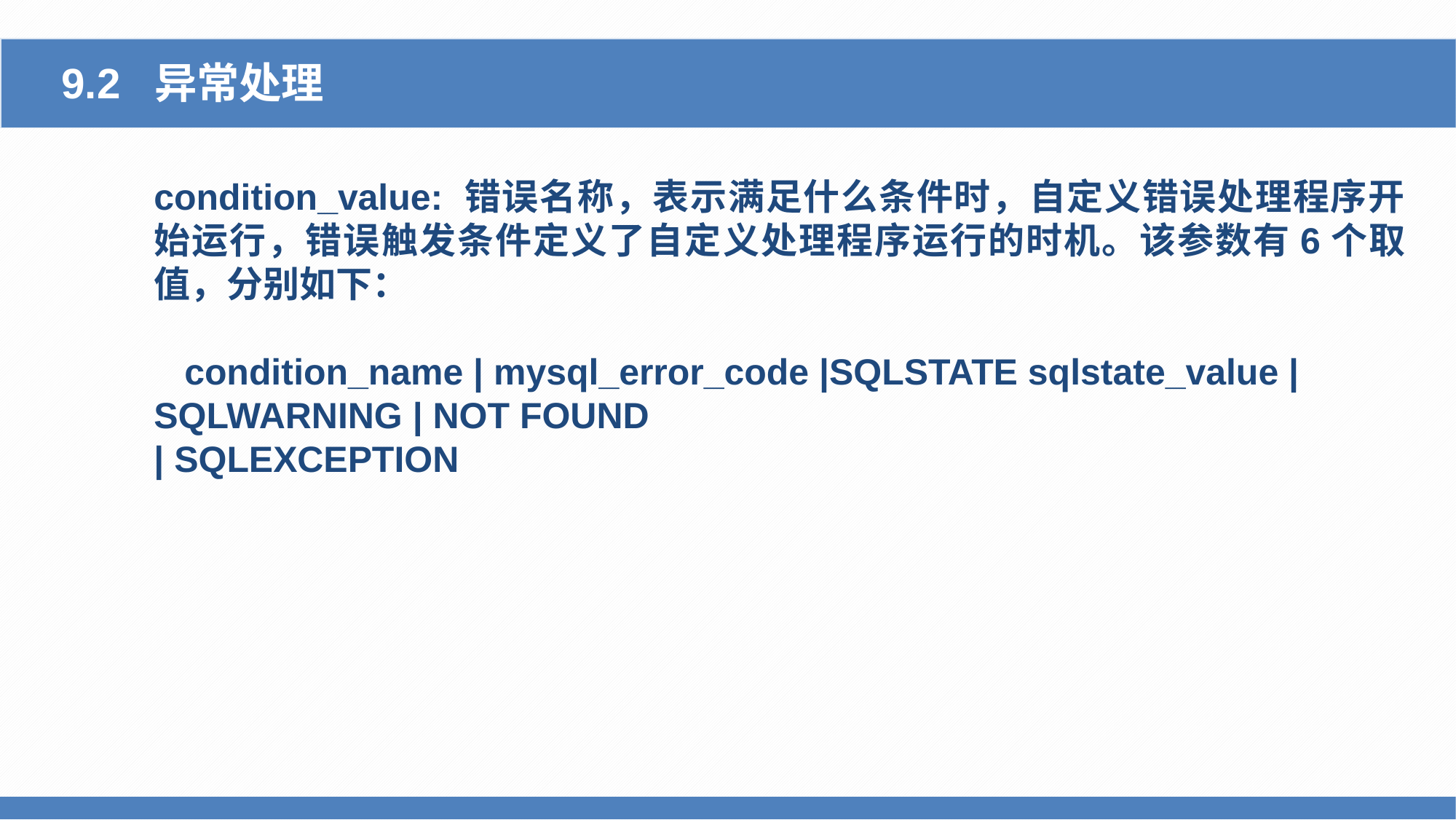

9.2  异常处理
condition_value: 错误名称，表示满足什么条件时，自定义错误处理程序开始运行，错误触发条件定义了自定义处理程序运行的时机。该参数有6个取值，分别如下：

   condition_name | mysql_error_code |SQLSTATE sqlstate_value | SQLWARNING | NOT FOUND
| SQLEXCEPTION